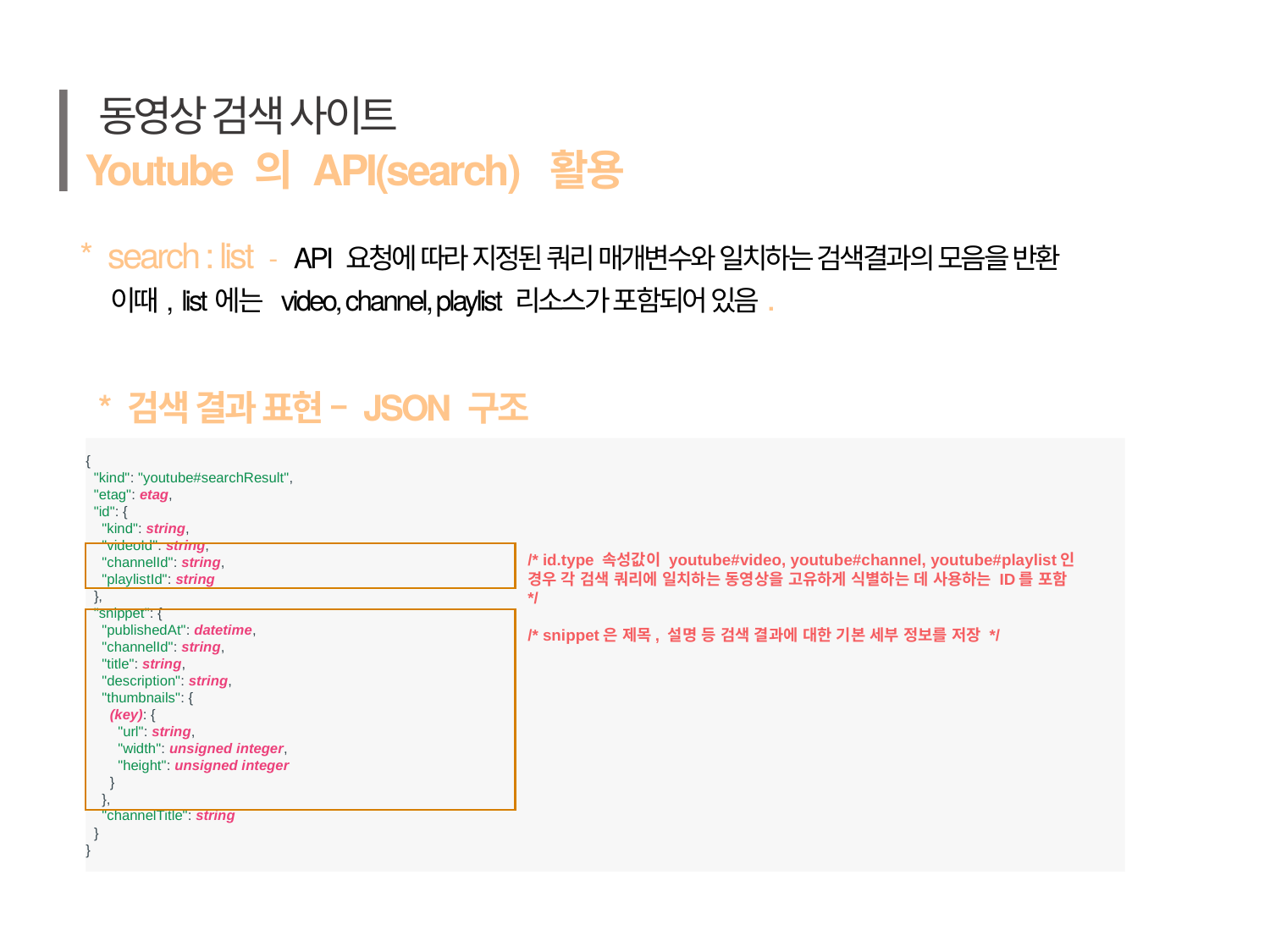

동영상 검색 사이트

Youtube 의 API(search)  활용
*  search : list  -   API 요청에 따라 지정된 쿼리 매개변수와 일치하는 검색결과의 모음을 반환
    이때,  list에는  video, channel, playlist 리소스가 포함되어 있음.
* 검색 결과 표현 – JSON 구조
{
  "kind": "youtube#searchResult",
  "etag": etag,
  "id": {
    "kind": string,
    "videoId": string,
    "channelId": string,
    "playlistId": string
  },
  "snippet": {
    "publishedAt": datetime,
    "channelId": string,
    "title": string,
    "description": string,
    "thumbnails": {
      (key): {
        "url": string,
        "width": unsigned integer,
        "height": unsigned integer
      }
    },
    "channelTitle": string
  }
}

/* id.type 속성값이 youtube#video, youtube#channel, youtube#playlist인 경우 각 검색 쿼리에 일치하는 동영상을 고유하게 식별하는 데 사용하는 ID를 포함 */

/* snippet은 제목, 설명 등 검색 결과에 대한 기본 세부 정보를 저장 */